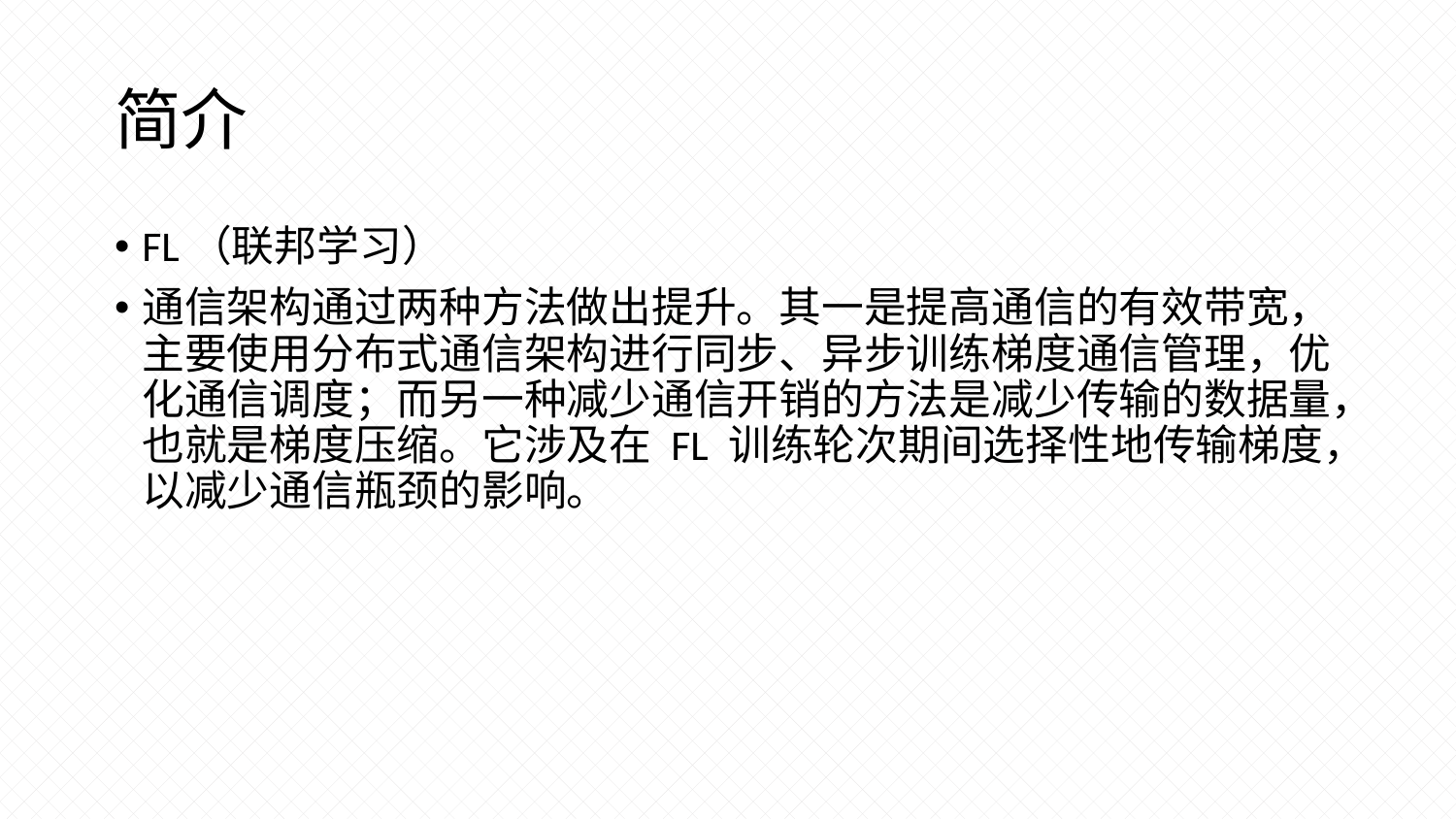

# 简介
FL（联邦学习）
通信架构通过两种方法做出提升。其一是提高通信的有效带宽，主要使用分布式通信架构进行同步、异步训练梯度通信管理，优化通信调度；而另一种减少通信开销的方法是减少传输的数据量，也就是梯度压缩。它涉及在 FL 训练轮次期间选择性地传输梯度，以减少通信瓶颈的影响。